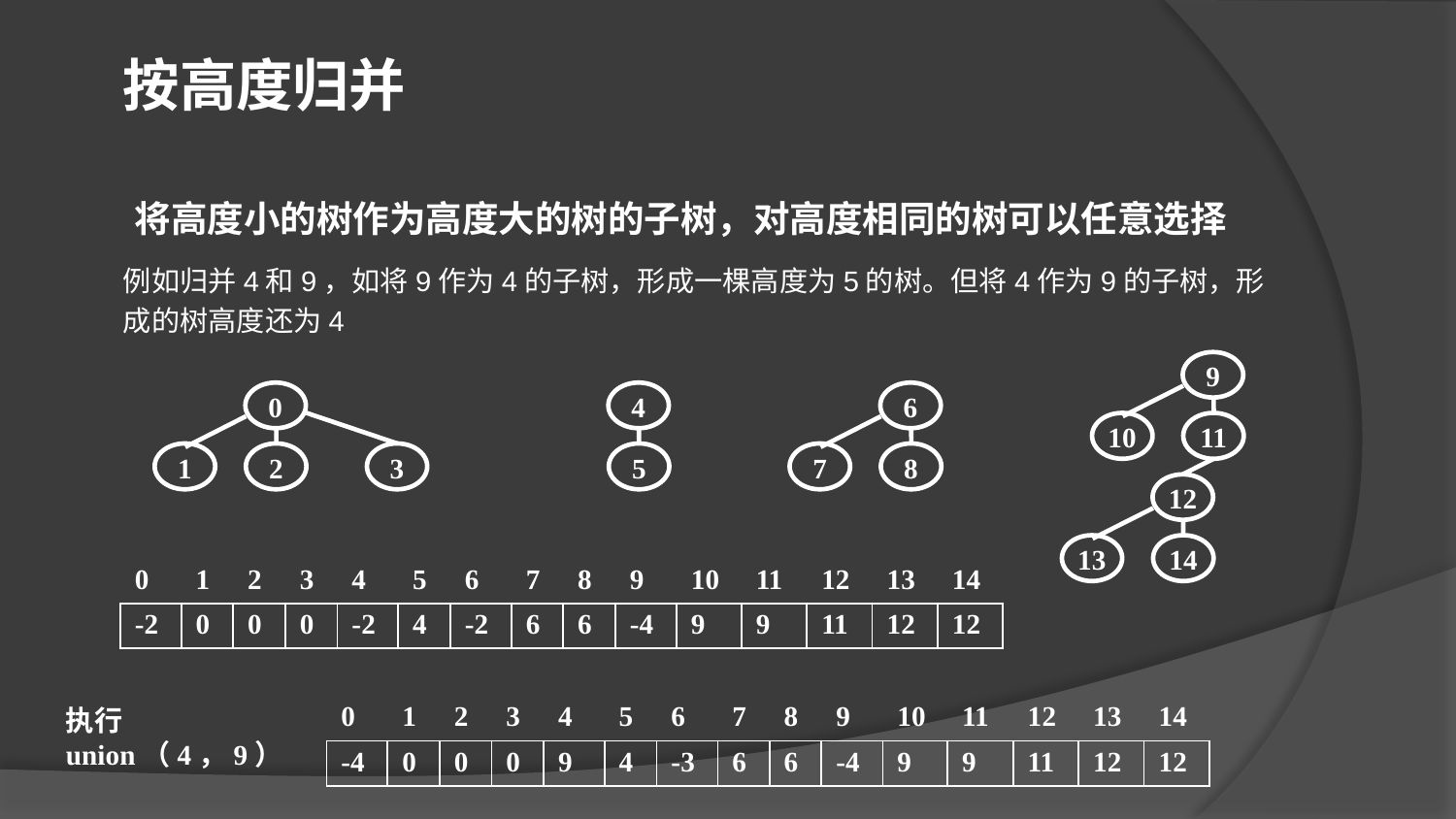

按高度归并
将高度小的树作为高度大的树的子树，对高度相同的树可以任意选择
例如归并4和9，如将9作为4的子树，形成一棵高度为5的树。但将4作为9的子树，形成的树高度还为4
9
0
4
6

10
11

1
2
3
5
7
8

12

13
14
| 0 | 1 | 2 | 3 | 4 | 5 | 6 | 7 | 8 | 9 | 10 | 11 | 12 | 13 | 14 |
| --- | --- | --- | --- | --- | --- | --- | --- | --- | --- | --- | --- | --- | --- | --- |
| -2 | 0 | 0 | 0 | -2 | 4 | -2 | 6 | 6 | -4 | 9 | 9 | 11 | 12 | 12 |
执行union（4，9）
| 0 | 1 | 2 | 3 | 4 | 5 | 6 | 7 | 8 | 9 | 10 | 11 | 12 | 13 | 14 |
| --- | --- | --- | --- | --- | --- | --- | --- | --- | --- | --- | --- | --- | --- | --- |
| -4 | 0 | 0 | 0 | 9 | 4 | -3 | 6 | 6 | -4 | 9 | 9 | 11 | 12 | 12 |